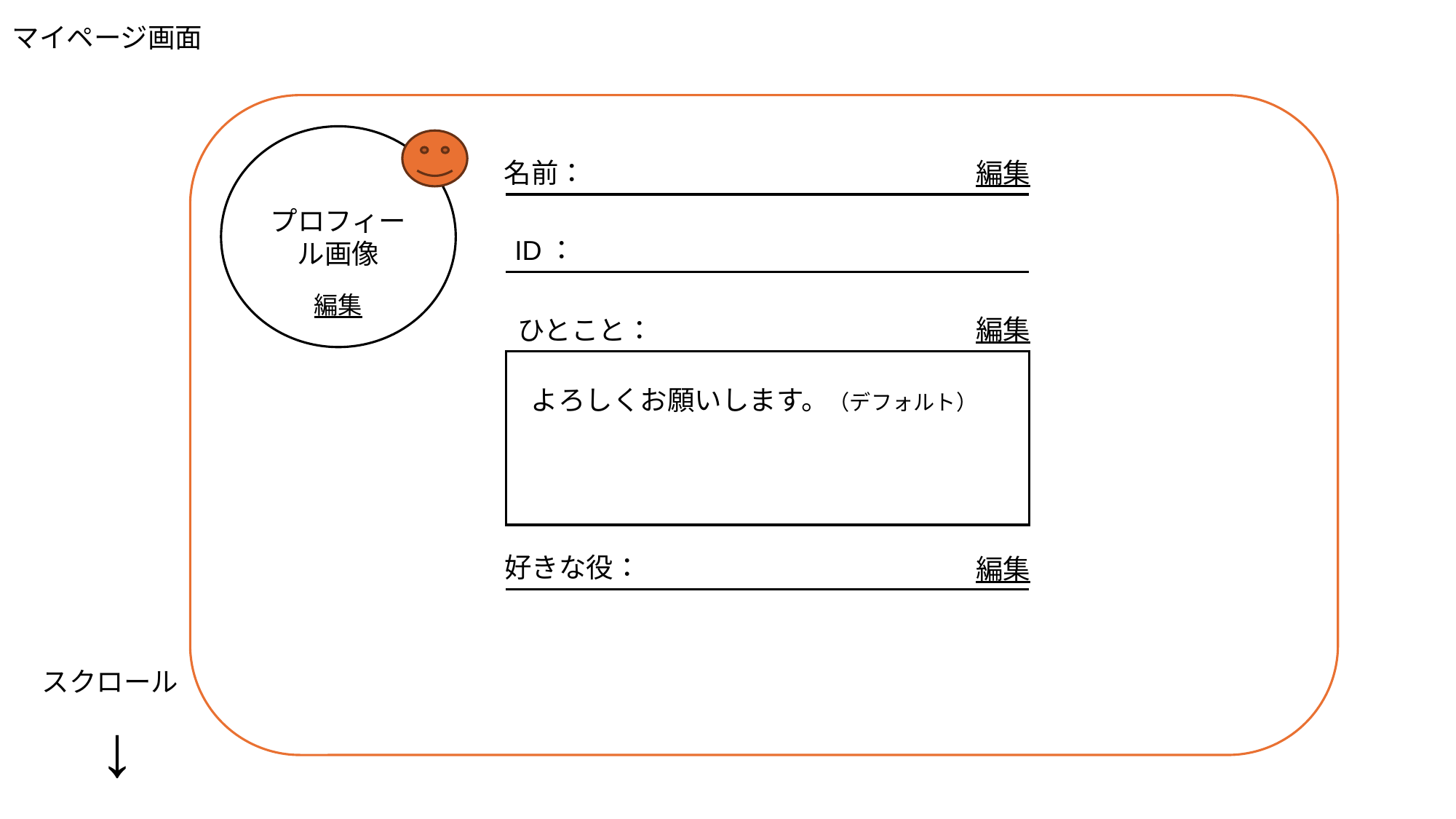

マイページ画面

プロフィール画像

名前：
編集
ID：
編集
編集
ひとこと：

よろしくお願いします。（デフォルト）
好きな役：
編集
スクロール
↓